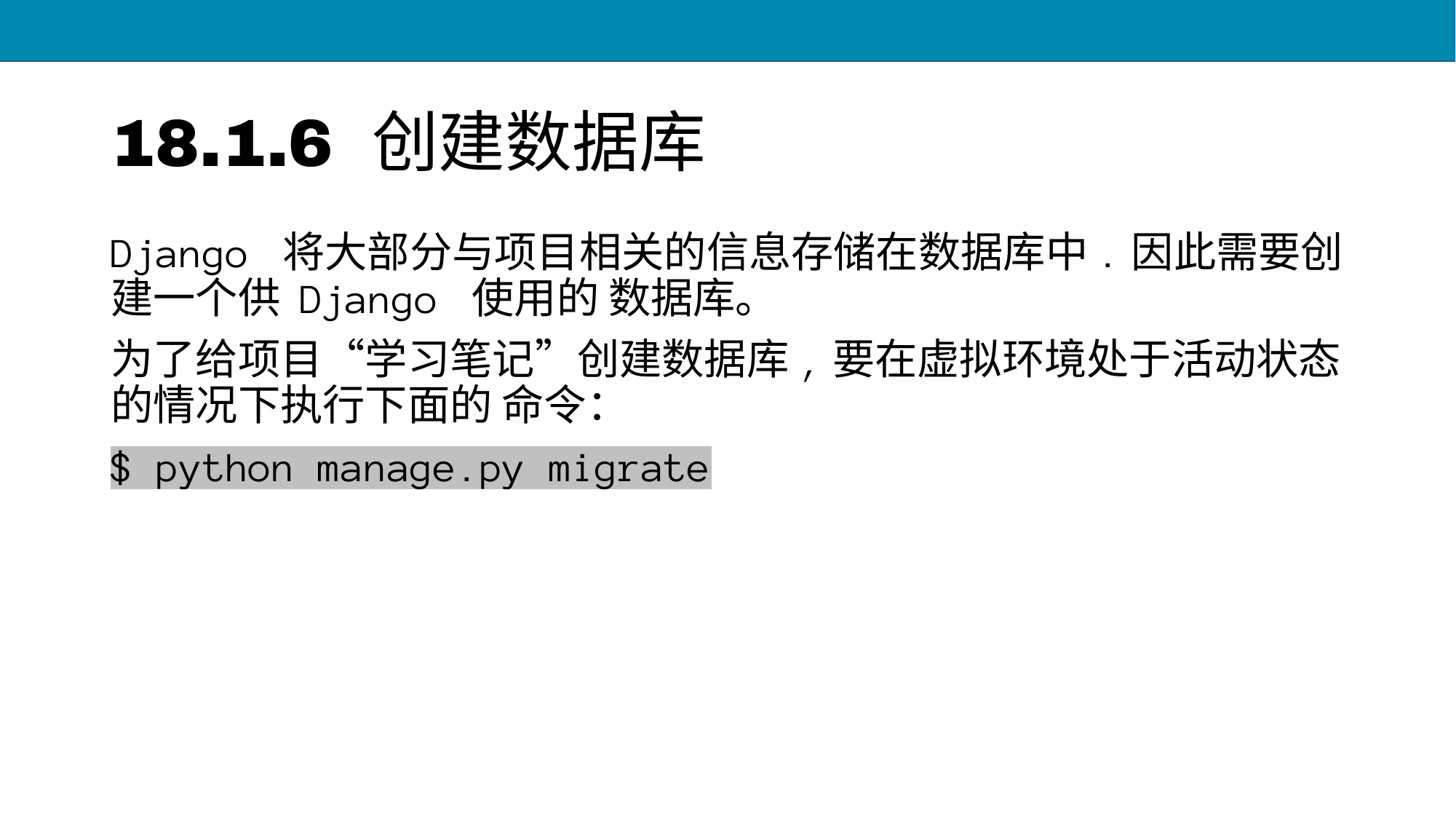

# 18.1.6 创建数据库
Django 将大部分与项目相关的信息存储在数据库中.因此需要创建一个供 Django 使用的 数据库。
为了给项目“学习笔记”创建数据库,要在虚拟环境处于活动状态的情况下执行下面的 命令：
$ python manage.py migrate